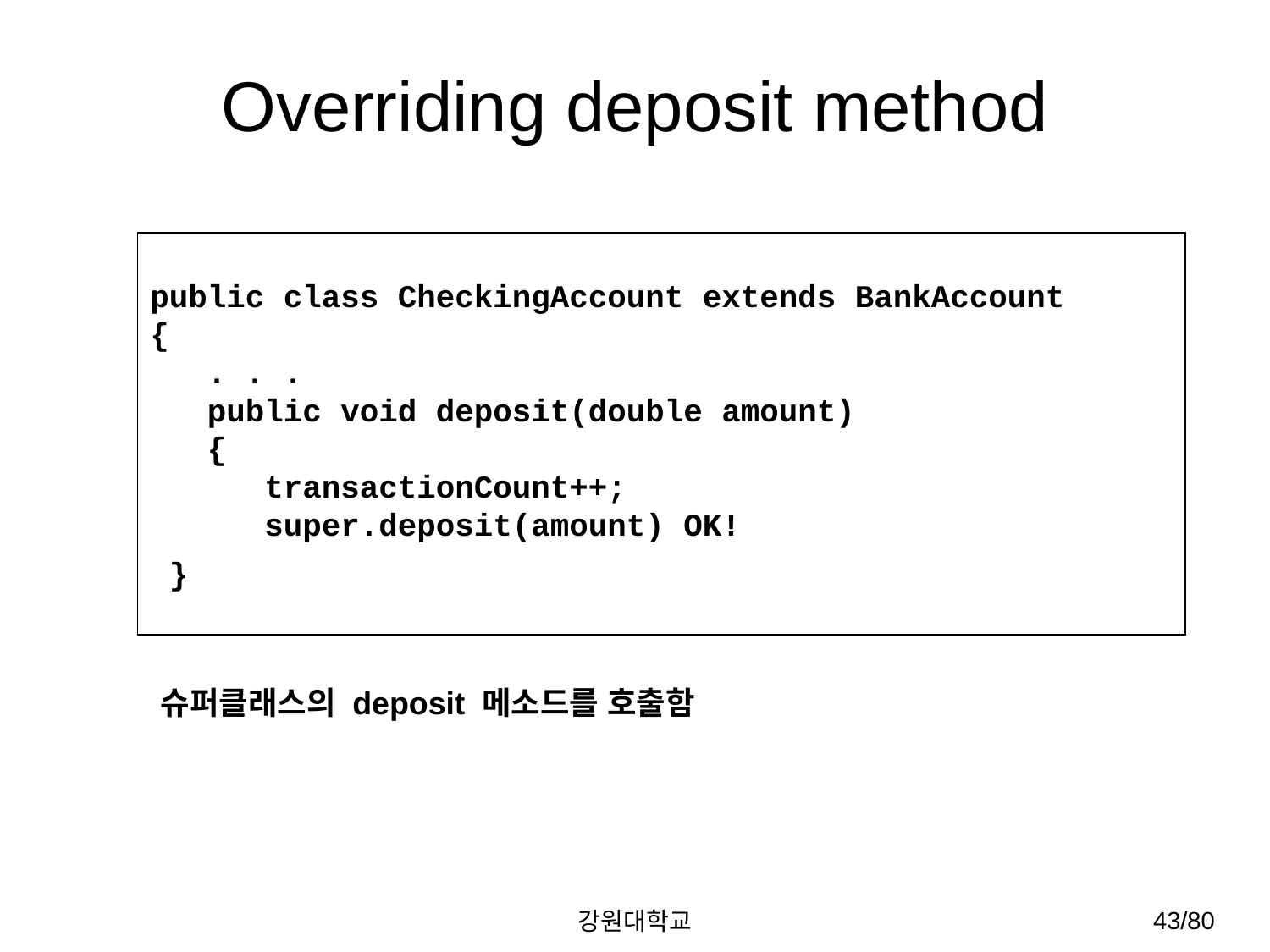

# Overriding deposit method
public class CheckingAccount extends BankAccount
{
   . . .
   public void deposit(double amount)
   {
      transactionCount++;
      super.deposit(amount) OK!
 }
슈퍼클래스의 deposit 메소드를 호출함
강원대학교